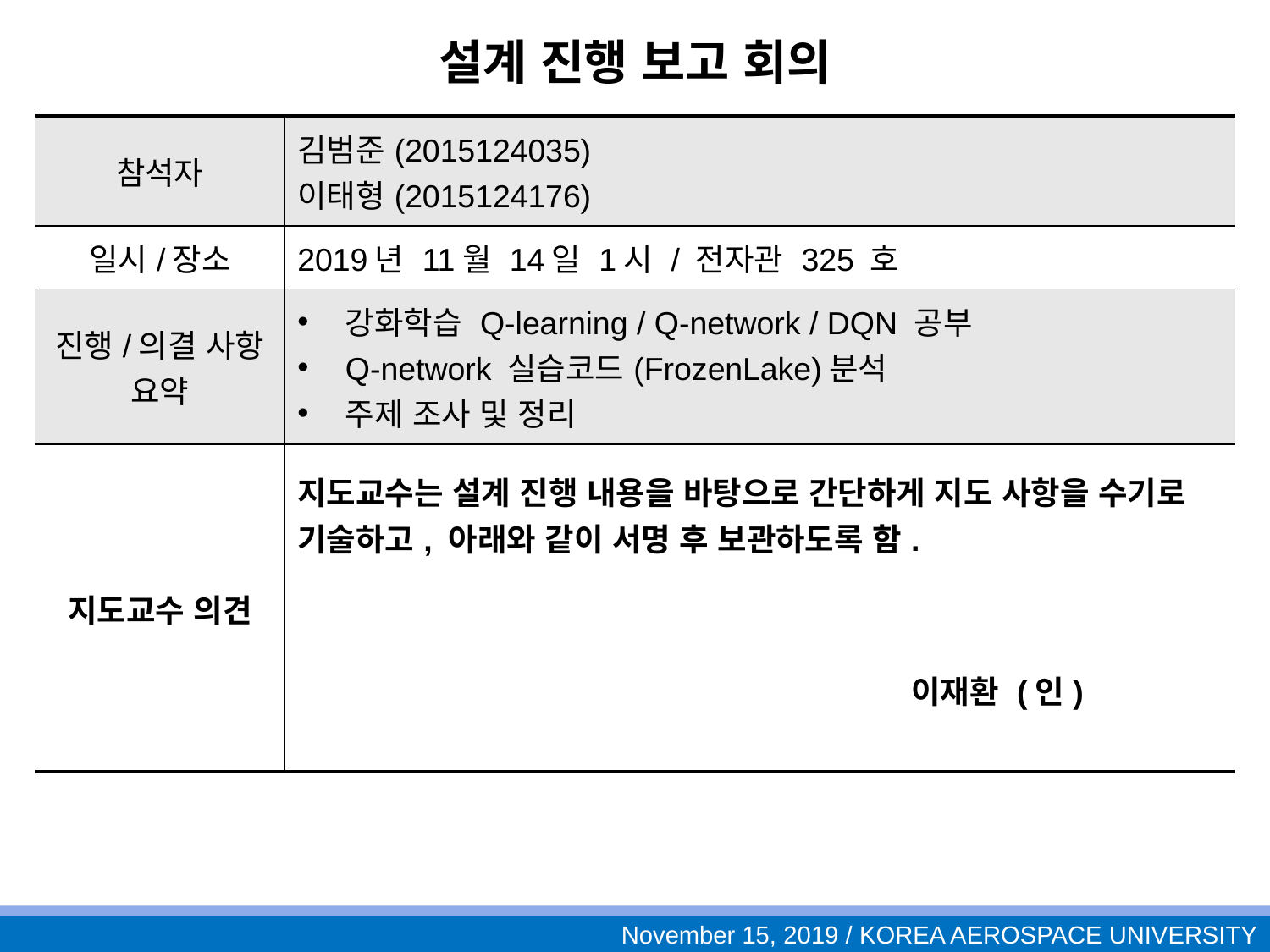

# 설계 진행 보고 회의
| 참석자 | 김범준(2015124035) 이태형(2015124176) |
| --- | --- |
| 일시/장소 | 2019년 11월 14일 1시 / 전자관 325 호 |
| 진행/의결 사항 요약 | 강화학습 Q-learning / Q-network / DQN 공부 Q-network 실습코드(FrozenLake)분석 주제 조사 및 정리 |
| 지도교수 의견 | 지도교수는 설계 진행 내용을 바탕으로 간단하게 지도 사항을 수기로 기술하고, 아래와 같이 서명 후 보관하도록 함. 이재환 (인) |